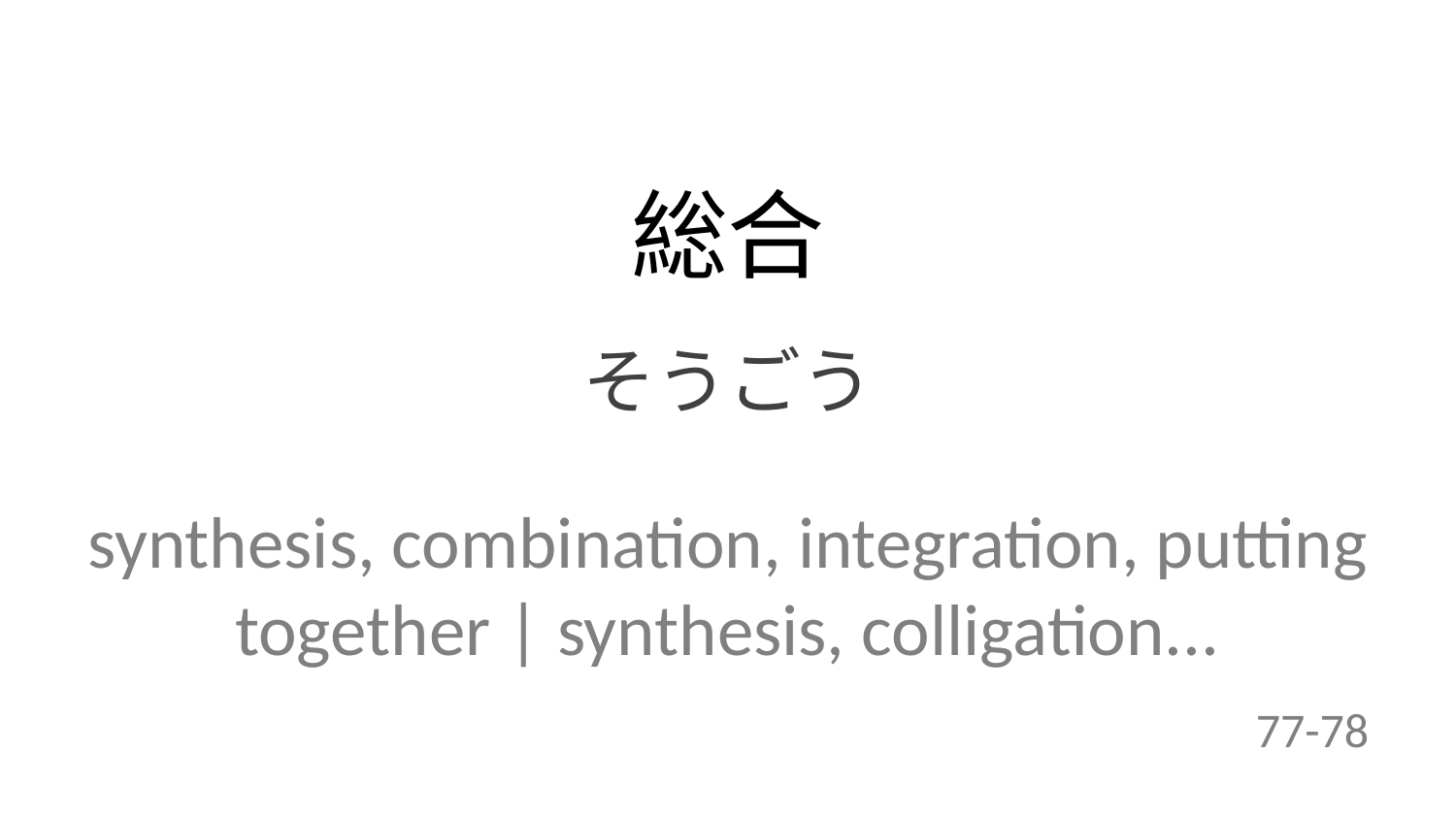

総合

そうごう
synthesis, combination, integration, putting together | synthesis, colligation...
77-78